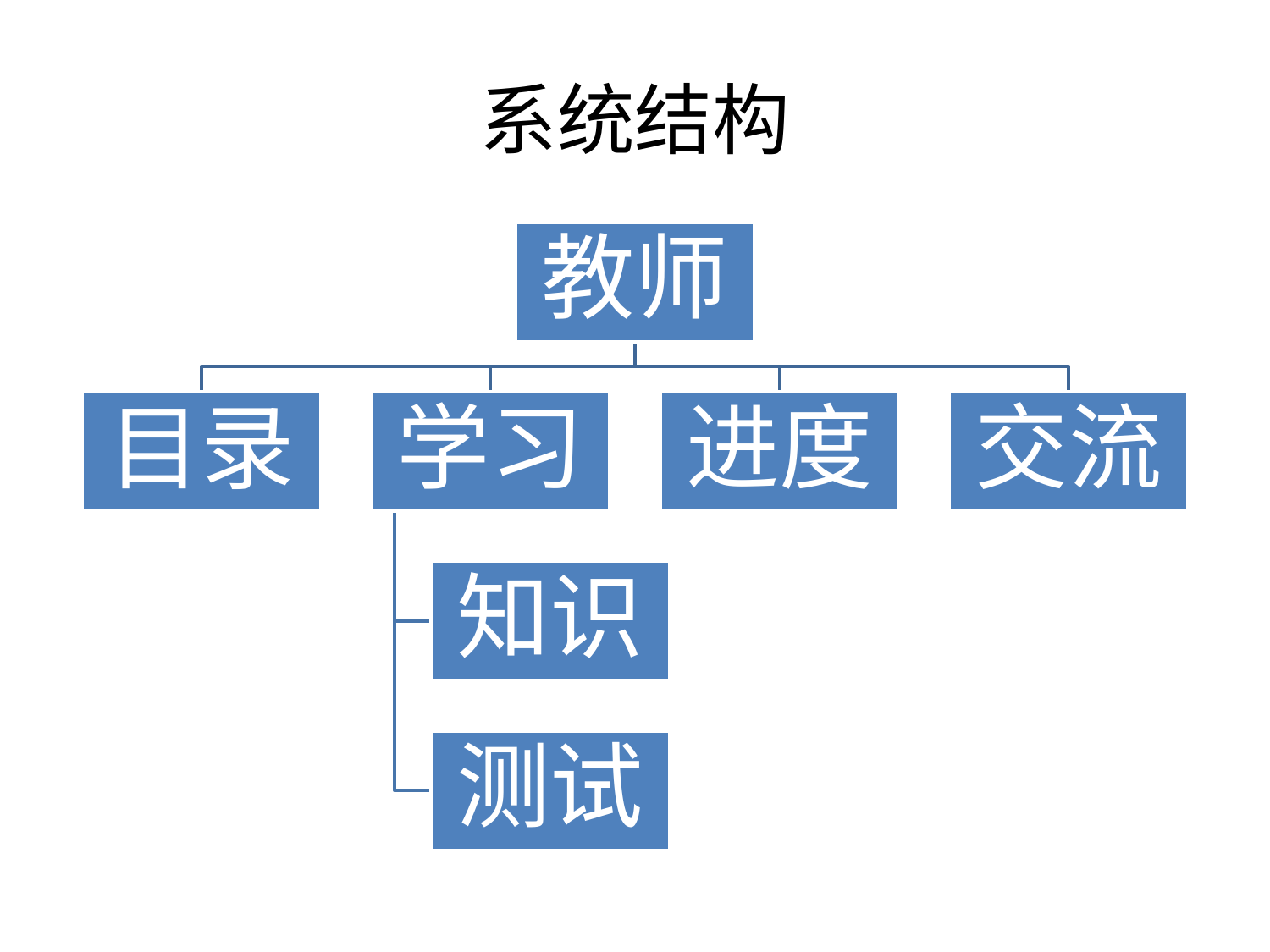

# 系统结构
教师
目录
学习
知识
测试
进度
交流